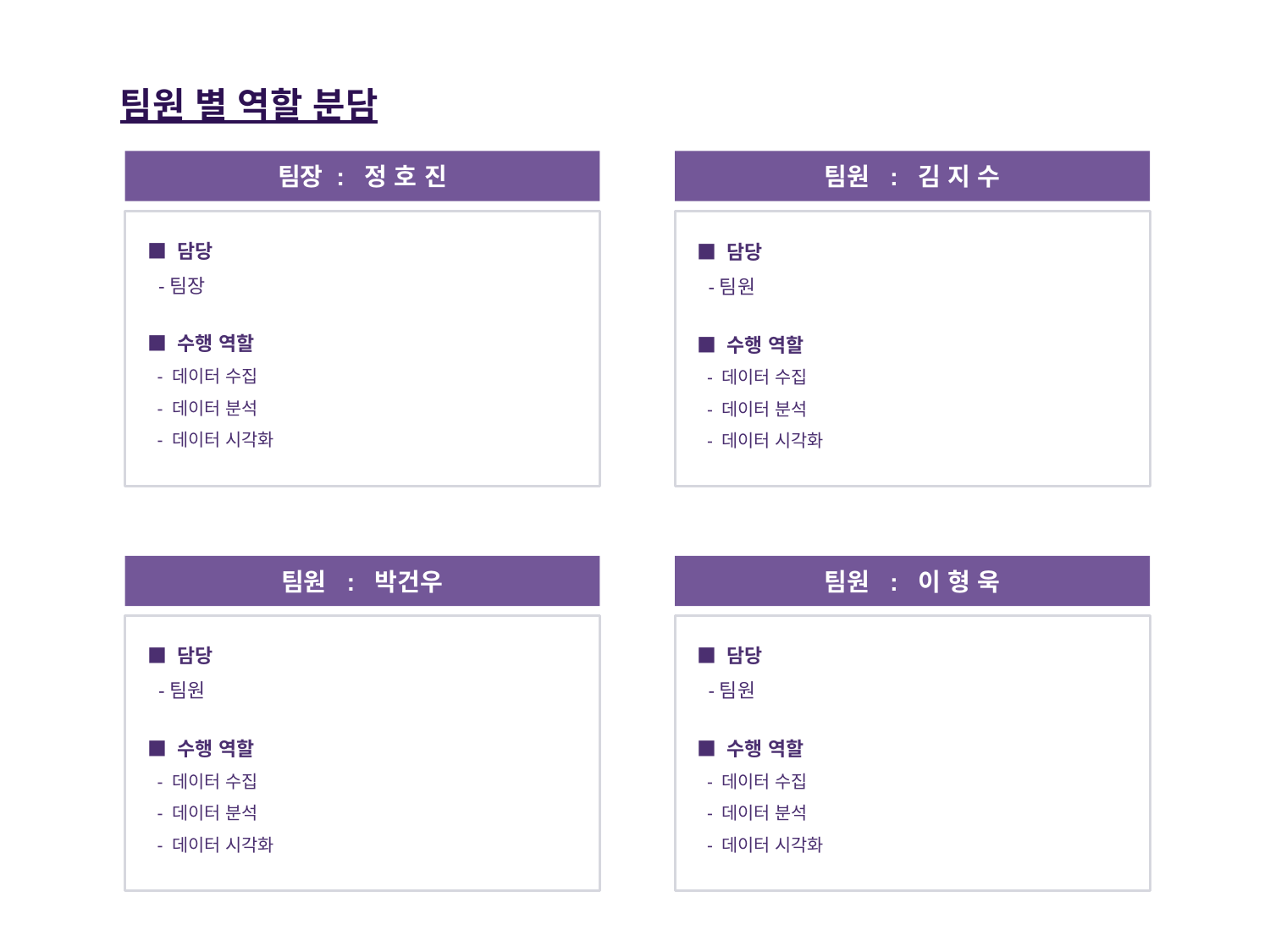

팀원 별 역할 분담
팀장 :  정 호 진

팀원  :  김 지 수

■ 담당
  -팀장

■ 수행 역할
  - 데이터 수집
  - 데이터 분석
  - 데이터 시각화
■ 담당
  -팀원

■ 수행 역할
  - 데이터 수집
  - 데이터 분석
  - 데이터 시각화
팀원  :  박건우

팀원  :  이 형 욱

■ 담당
  -팀원

■ 수행 역할
  - 데이터 수집
  - 데이터 분석
  - 데이터 시각화
■ 담당
  -팀원

■ 수행 역할
  - 데이터 수집
  - 데이터 분석
  - 데이터 시각화